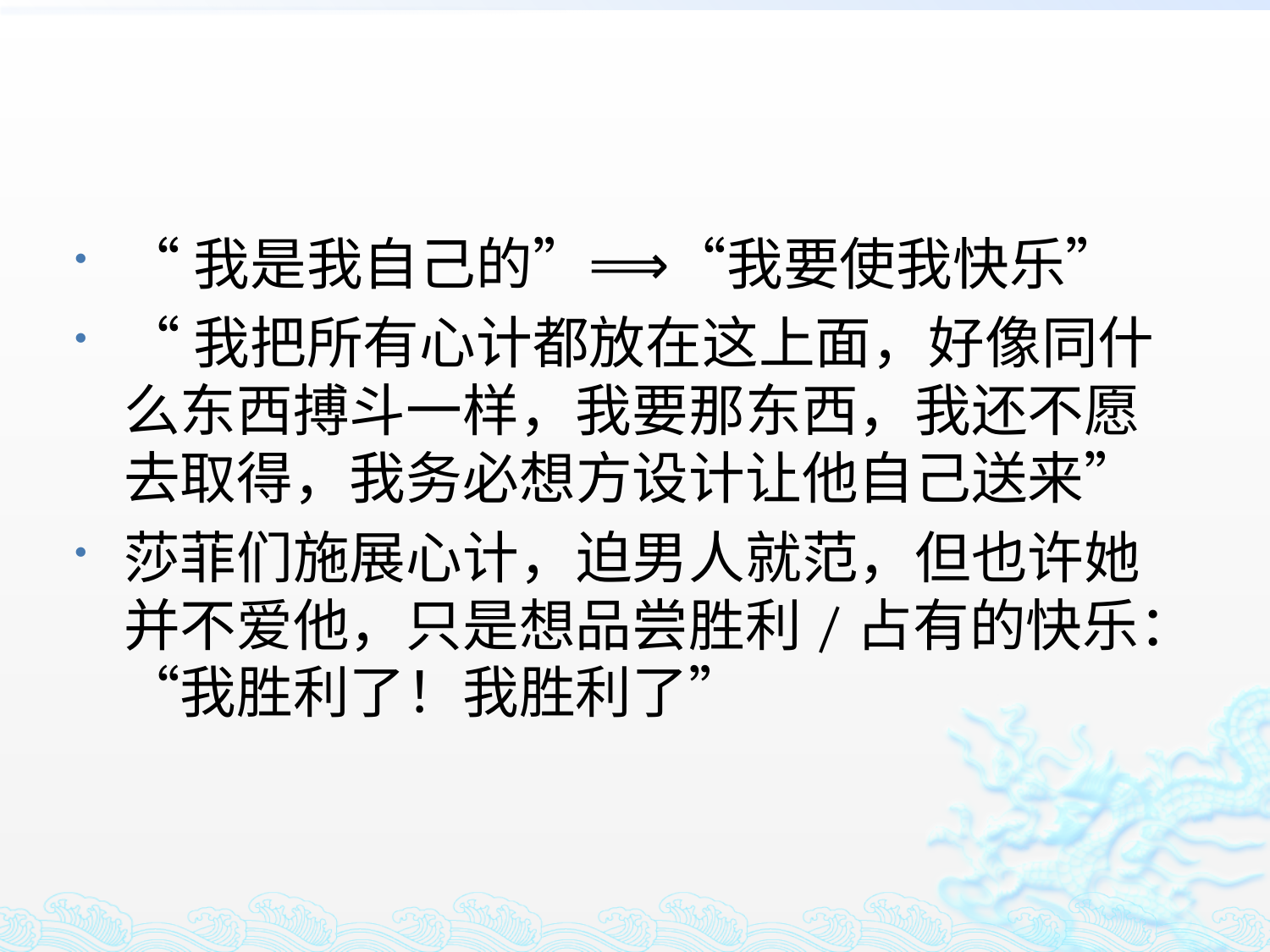

#
“我是我自己的”⟹“我要使我快乐”
“我把所有心计都放在这上面，好像同什么东西搏斗一样，我要那东西，我还不愿去取得，我务必想方设计让他自己送来”
莎菲们施展心计，迫男人就范，但也许她并不爱他，只是想品尝胜利/占有的快乐：“我胜利了！我胜利了”